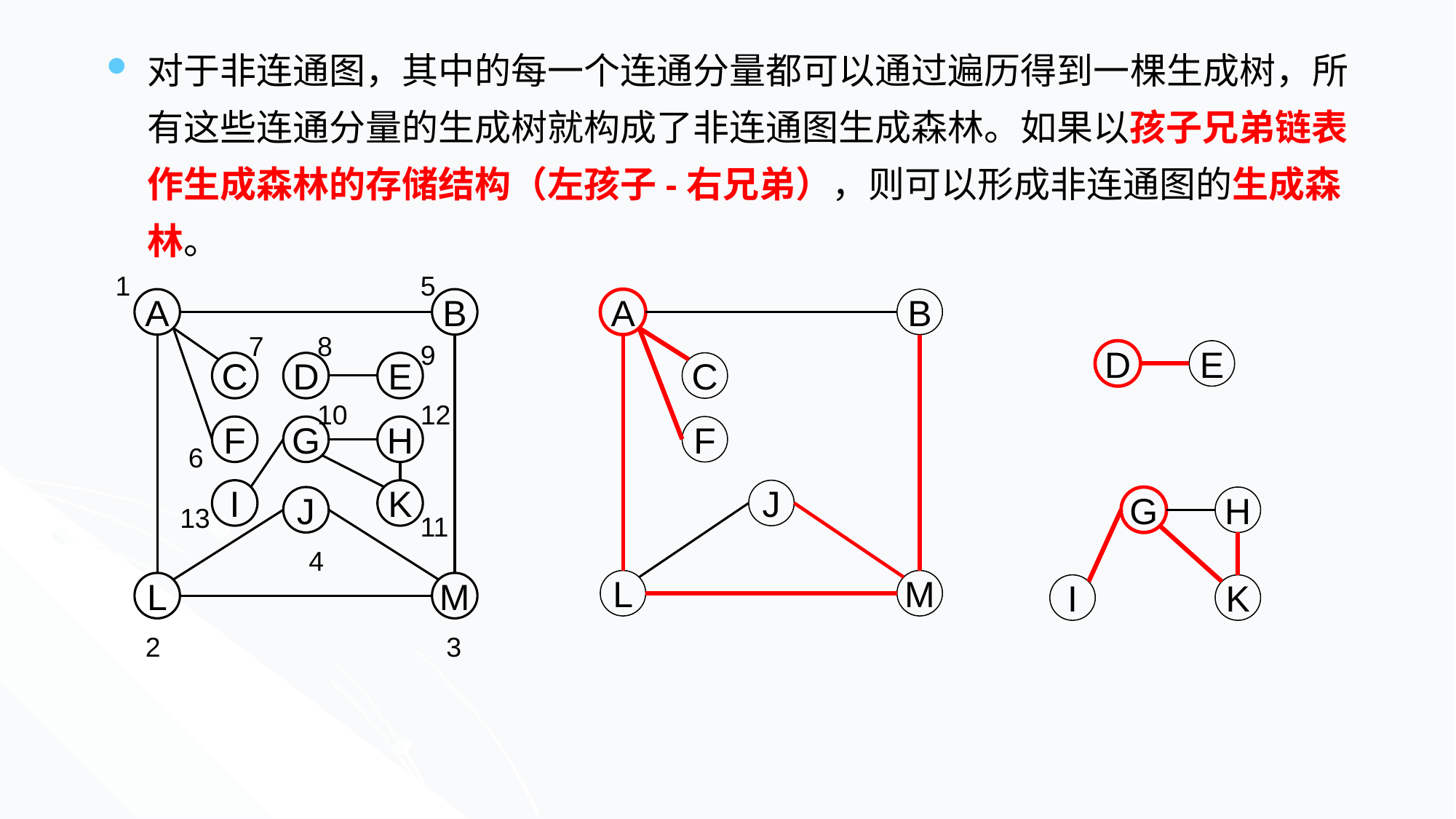

对于非连通图，其中的每一个连通分量都可以通过遍历得到一棵生成树，所有这些连通分量的生成树就构成了非连通图生成森林。如果以孩子兄弟链表作生成森林的存储结构（左孩子-右兄弟），则可以形成非连通图的生成森林。
1
5
A
B
7
8
9
C
D
E
10
12
F
G
H
6
I
K
J
13
11
4
L
M
2
3
A
B
C
F
J
L
M
D
E
G
H
I
K